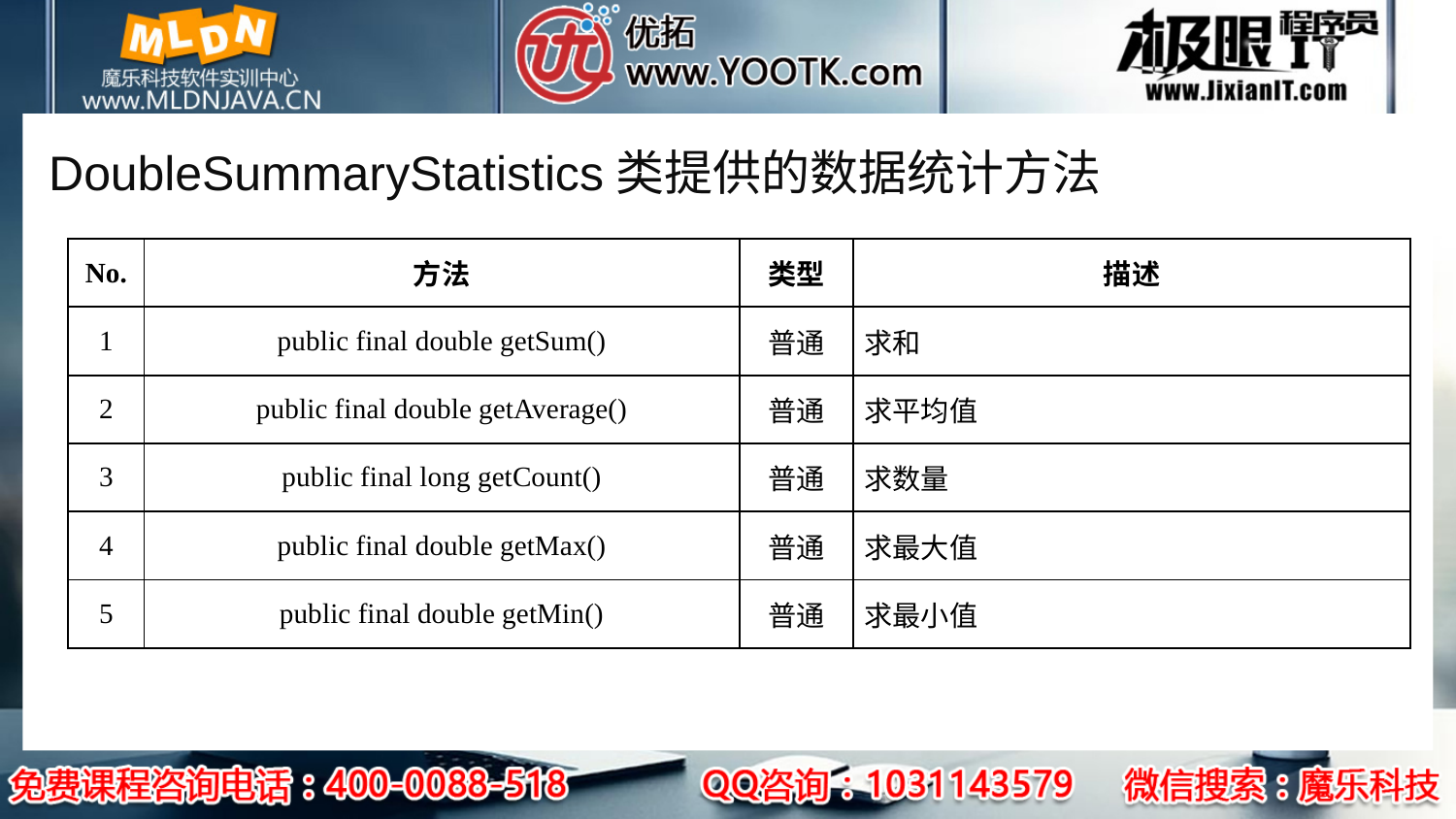

# DoubleSummaryStatistics类提供的数据统计方法
| No. | 方法 | 类型 | 描述 |
| --- | --- | --- | --- |
| 1 | public final double getSum() | 普通 | 求和 |
| 2 | public final double getAverage() | 普通 | 求平均值 |
| 3 | public final long getCount() | 普通 | 求数量 |
| 4 | public final double getMax() | 普通 | 求最大值 |
| 5 | public final double getMin() | 普通 | 求最小值 |